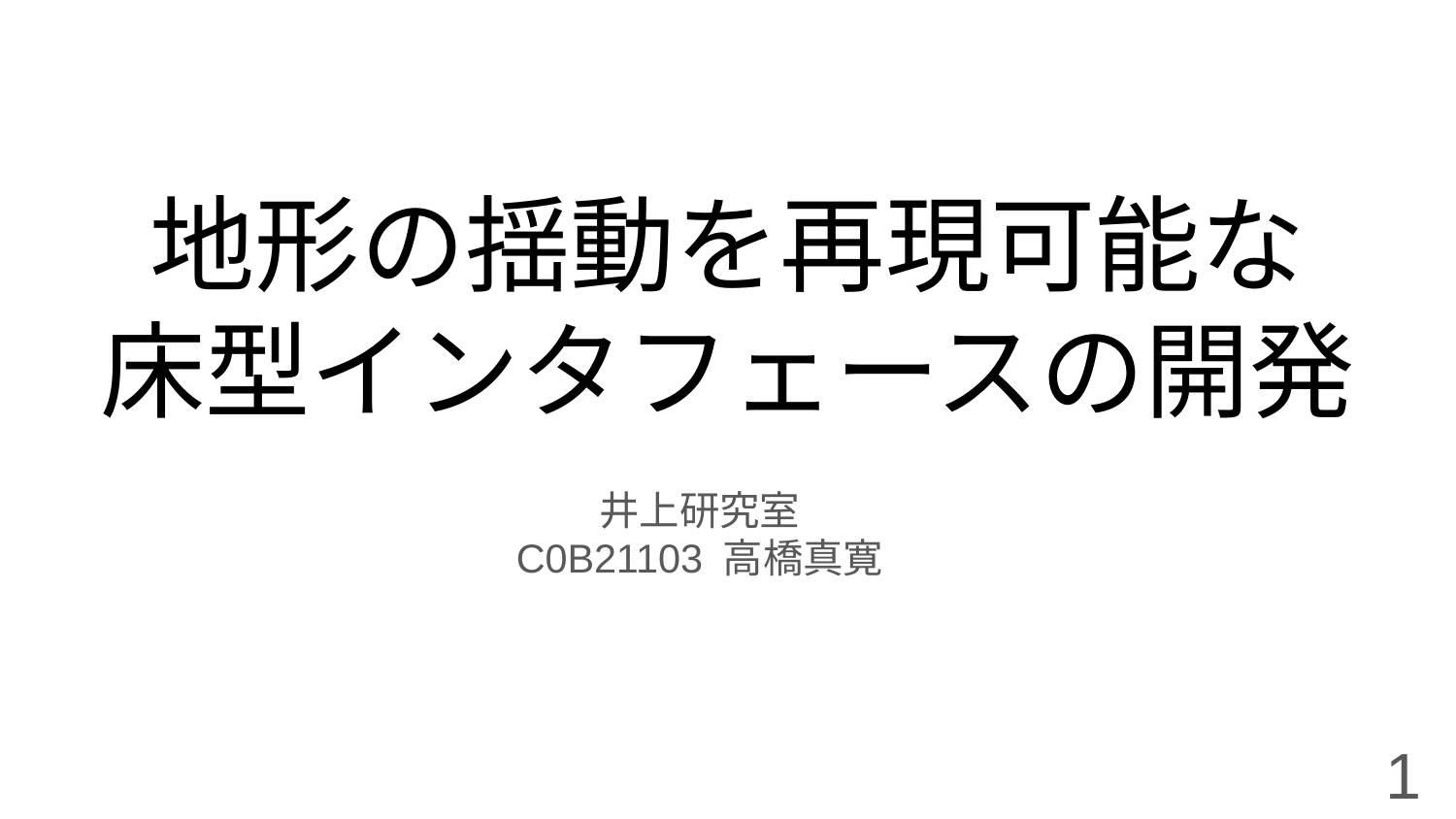

# 地形の揺動を再現可能な
床型インタフェースの開発
井上研究室
C0B21103	高橋真寛
1